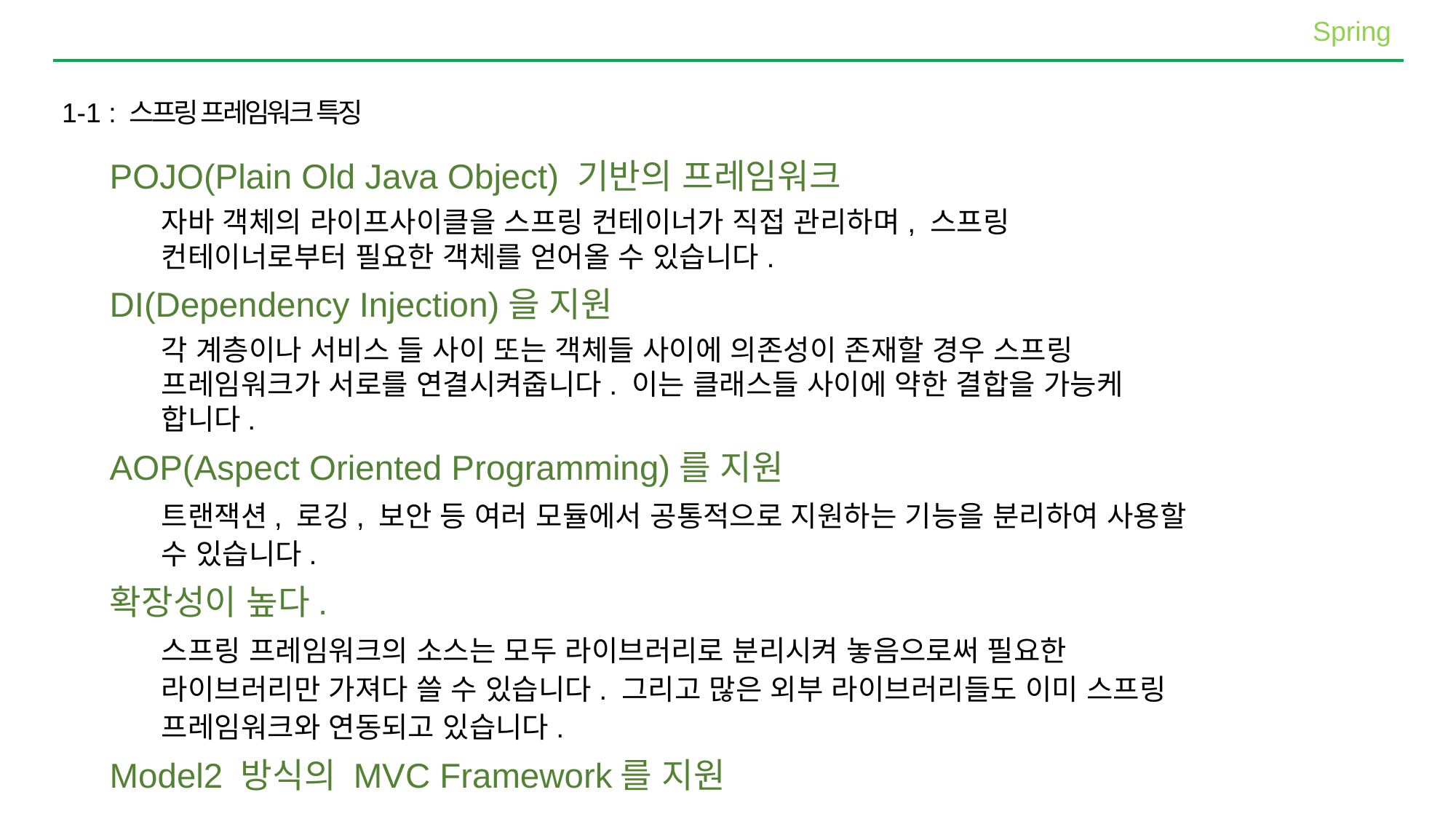

Spring
1-1 : 스프링 프레임워크 특징
POJO(Plain Old Java Object) 기반의 프레임워크
자바 객체의 라이프사이클을 스프링 컨테이너가 직접 관리하며, 스프링 컨테이너로부터 필요한 객체를 얻어올 수 있습니다.
DI(Dependency Injection)을 지원
각 계층이나 서비스 들 사이 또는 객체들 사이에 의존성이 존재할 경우 스프링 프레임워크가 서로를 연결시켜줍니다. 이는 클래스들 사이에 약한 결합을 가능케 합니다.
AOP(Aspect Oriented Programming)를 지원
트랜잭션, 로깅, 보안 등 여러 모듈에서 공통적으로 지원하는 기능을 분리하여 사용할 수 있습니다.
확장성이 높다.
스프링 프레임워크의 소스는 모두 라이브러리로 분리시켜 놓음으로써 필요한 라이브러리만 가져다 쓸 수 있습니다. 그리고 많은 외부 라이브러리들도 이미 스프링 프레임워크와 연동되고 있습니다.
Model2 방식의 MVC Framework를 지원